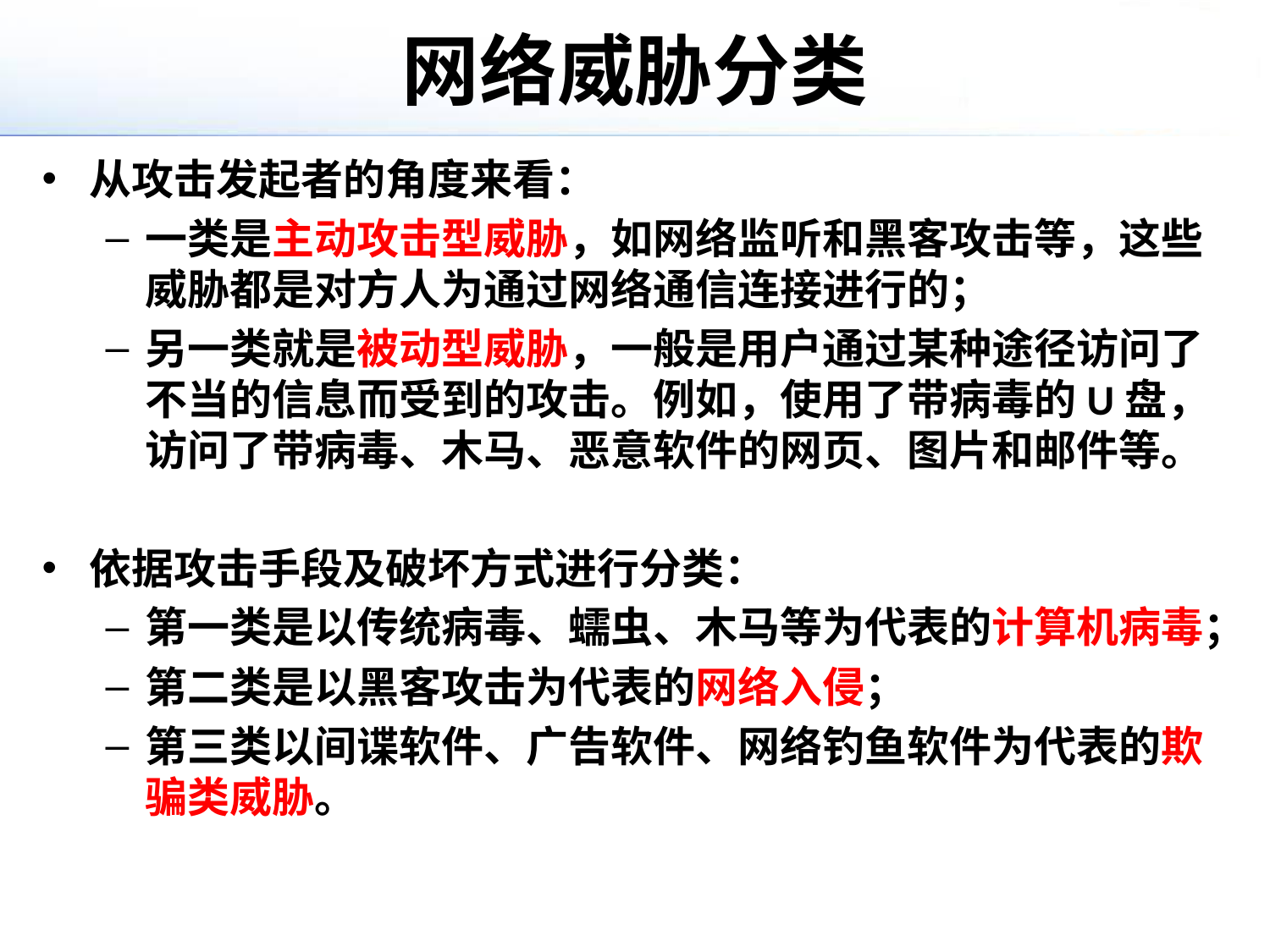

# 网络威胁分类
从攻击发起者的角度来看：
一类是主动攻击型威胁，如网络监听和黑客攻击等，这些威胁都是对方人为通过网络通信连接进行的；
另一类就是被动型威胁，一般是用户通过某种途径访问了不当的信息而受到的攻击。例如，使用了带病毒的U盘，访问了带病毒、木马、恶意软件的网页、图片和邮件等。

依据攻击手段及破坏方式进行分类：
第一类是以传统病毒、蠕虫、木马等为代表的计算机病毒；
第二类是以黑客攻击为代表的网络入侵；
第三类以间谍软件、广告软件、网络钓鱼软件为代表的欺骗类威胁。